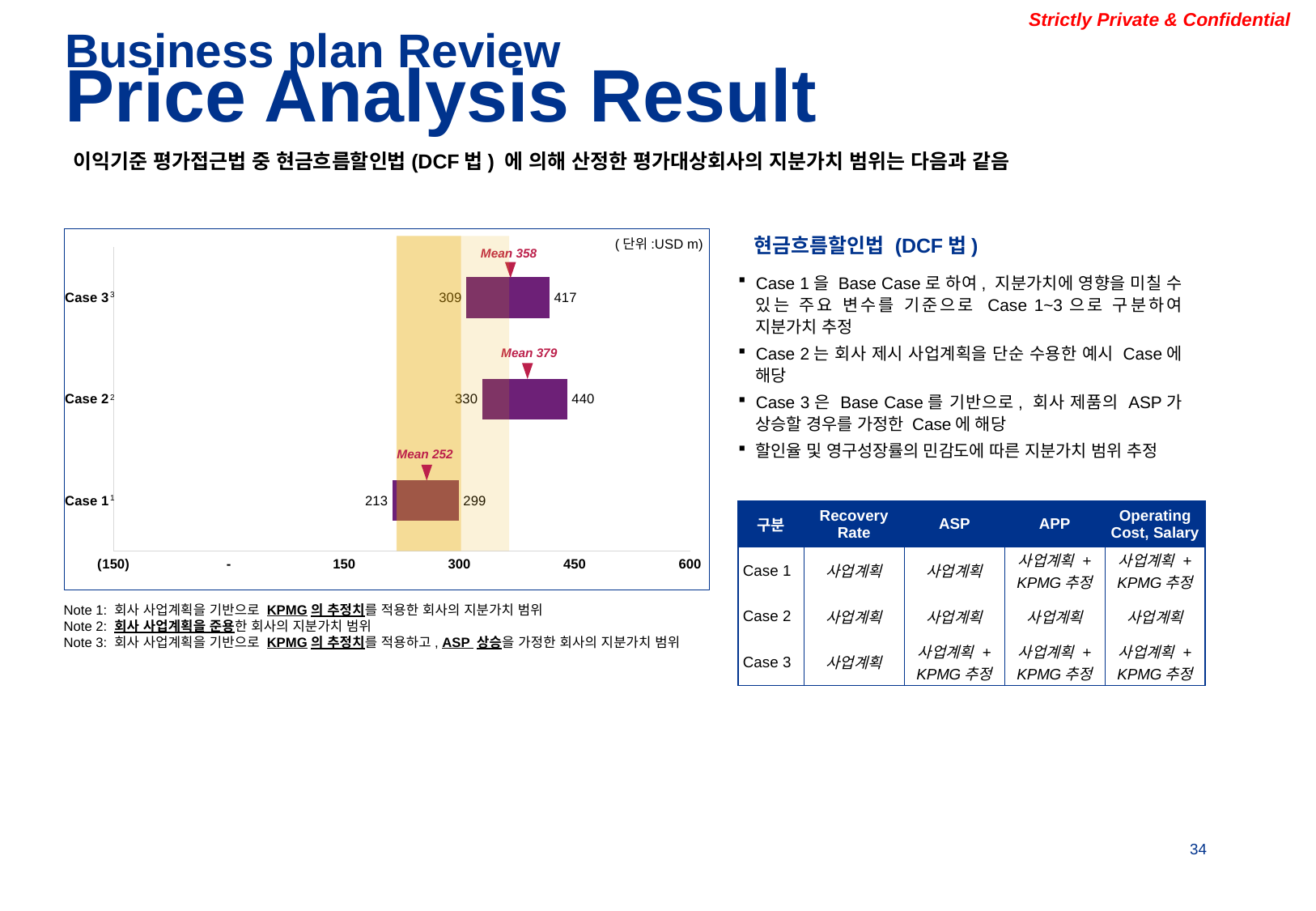

Business plan Review
Price Analysis Result
이익기준 평가접근법 중 현금흐름할인법(DCF법) 에 의해 산정한 평가대상회사의 지분가치 범위는 다음과 같음

### Chart

| Category |  |  |  |
|---|---|---|---|
| Case 1 | 213.0 | 86.0 | 299.0 |
| Case 2 | 330.0 | 110.0 | 440.0 |
| Case 3 | 309.0 | 108.0 | 417.0 |
(단위:USD m)
현금흐름할인법 (DCF법)
Case 1을 Base Case로 하여, 지분가치에 영향을 미칠 수 있는 주요 변수를 기준으로 Case 1~3으로 구분하여 지분가치 추정
Case 2는 회사 제시 사업계획을 단순 수용한 예시 Case에 해당
Case 3은 Base Case를 기반으로, 회사 제품의 ASP가 상승할 경우를 가정한 Case에 해당
할인율 및 영구성장률의 민감도에 따른 지분가치 범위 추정

Mean 358

3
Mean 379

2
Mean 252

1
| 구분 | Recovery Rate | ASP | APP | Operating Cost, Salary |
| --- | --- | --- | --- | --- |
| Case 1 | 사업계획 | 사업계획 | 사업계획 + KPMG추정 | 사업계획 + KPMG추정 |
| Case 2 | 사업계획 | 사업계획 | 사업계획 | 사업계획 |
| Case 3 | 사업계획 | 사업계획 + KPMG추정 | 사업계획 + KPMG추정 | 사업계획 + KPMG추정 |
Note 1: 회사 사업계획을 기반으로 KPMG의 추정치를 적용한 회사의 지분가치 범위
Note 2: 회사 사업계획을 준용한 회사의 지분가치 범위
Note 3: 회사 사업계획을 기반으로 KPMG의 추정치를 적용하고, ASP 상승을 가정한 회사의 지분가치 범위